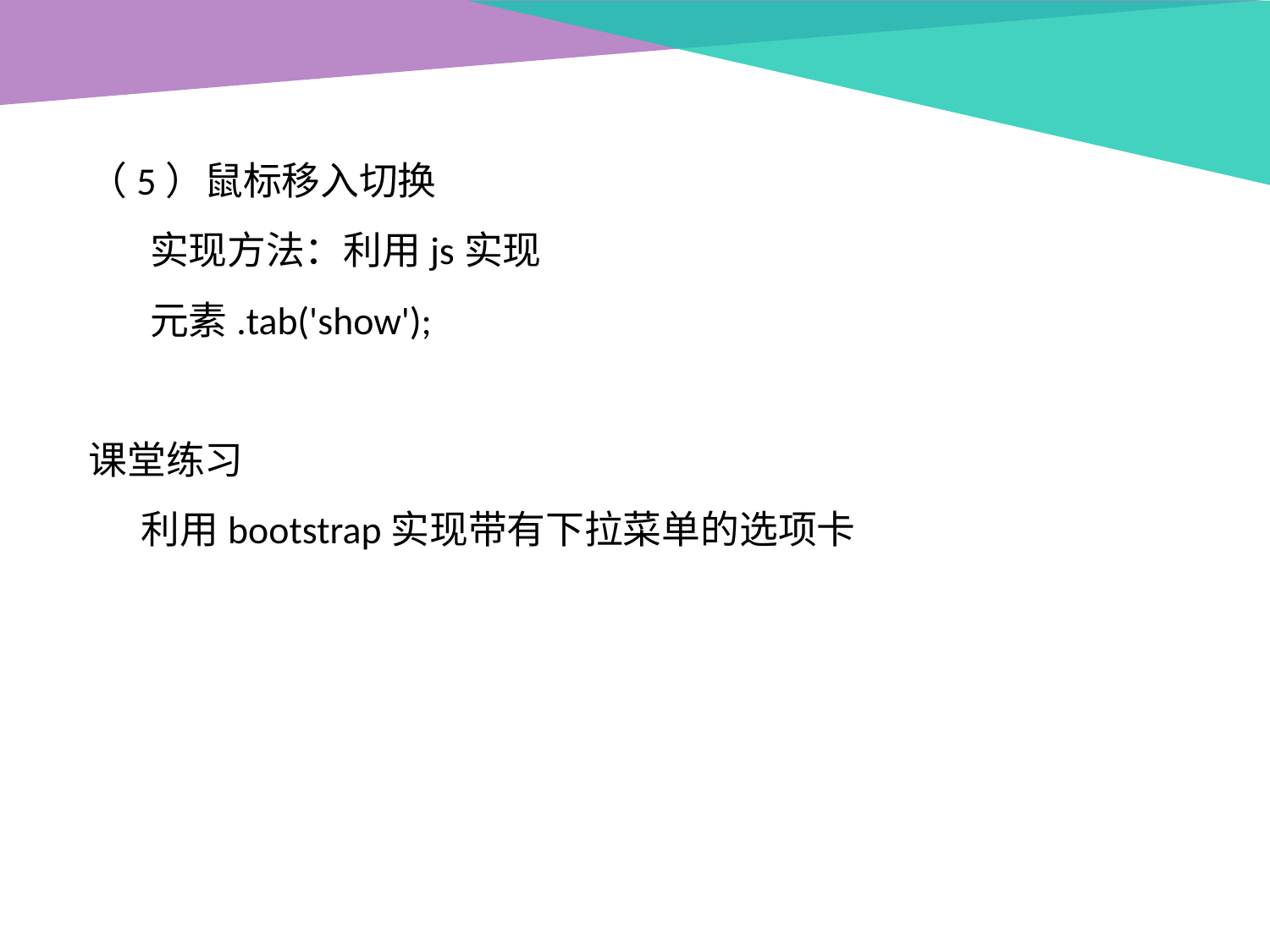

（5）鼠标移入切换
      实现方法：利用js实现
      元素.tab('show');

课堂练习
     利用bootstrap实现带有下拉菜单的选项卡